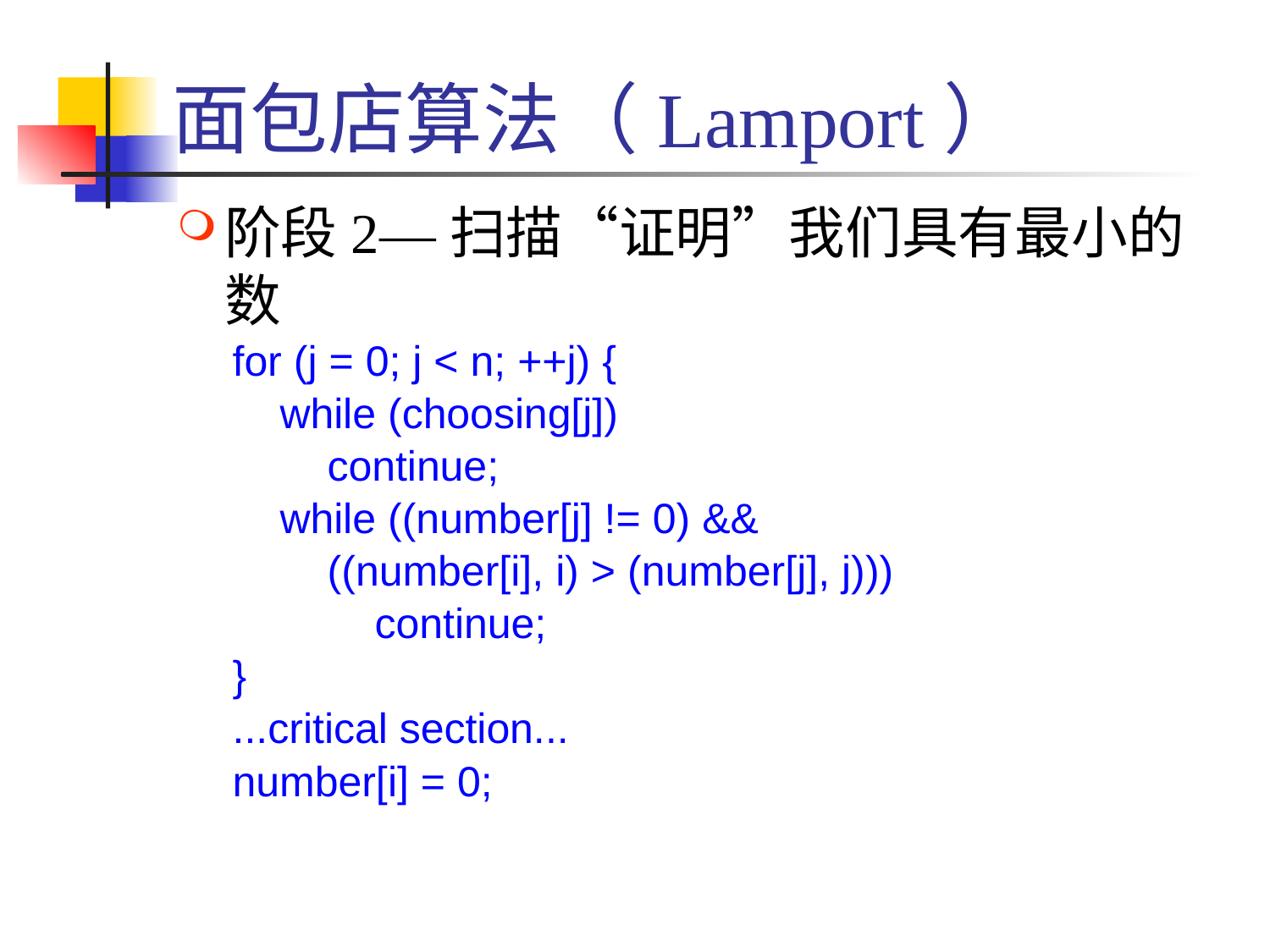

# 面包店算法（Lamport）
阶段2—扫描“证明”我们具有最小的数
for (j = 0; j < n; ++j) {
    while (choosing[j])
        continue;
    while ((number[j] != 0) &&
        ((number[i], i) > (number[j], j)))
            continue;
}
...critical section...
number[i] = 0;